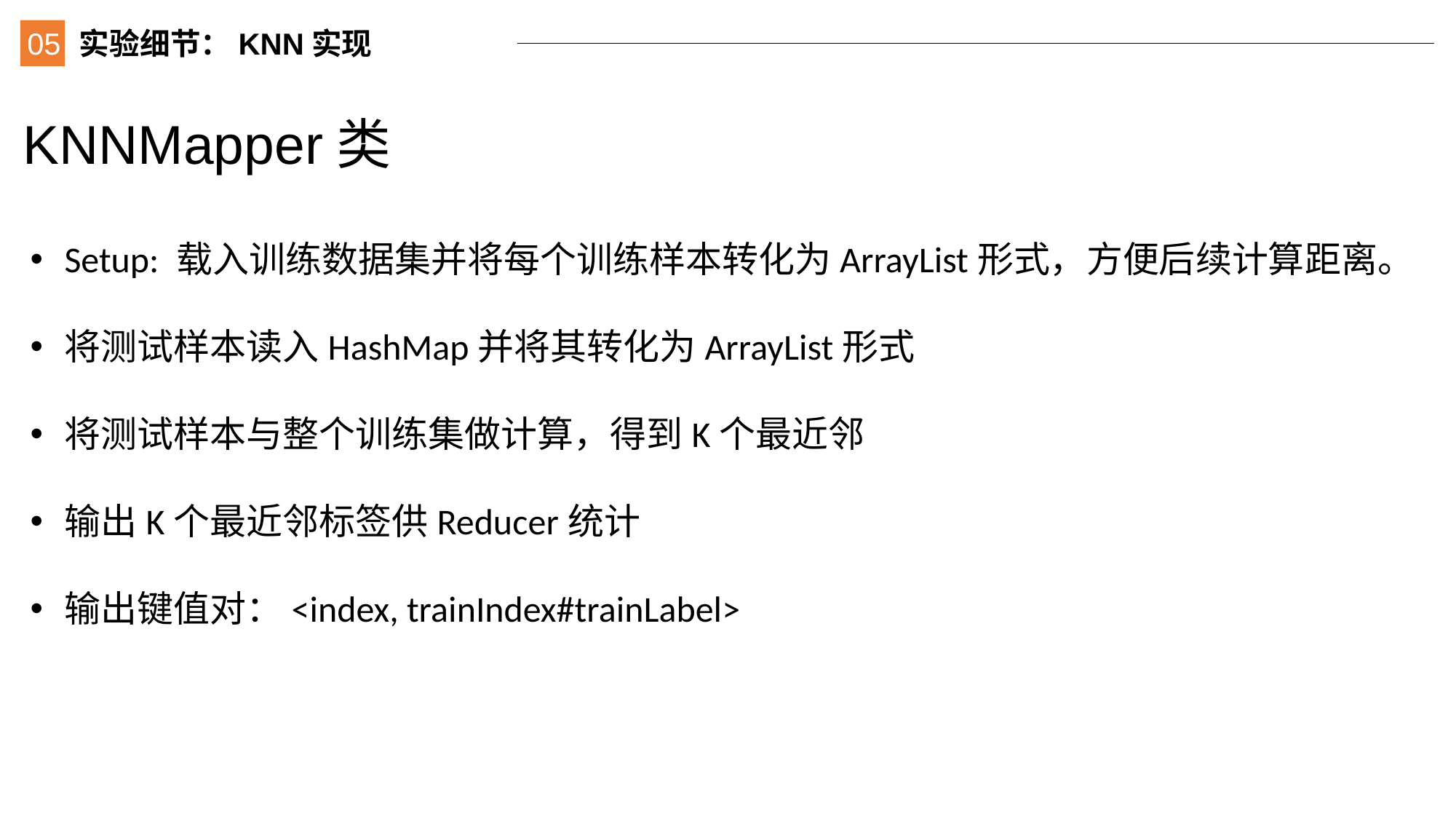

05
实验细节：KNN实现

KNNMapper类

Setup: 载入训练数据集并将每个训练样本转化为ArrayList形式，方便后续计算距离。

将测试样本读入HashMap并将其转化为ArrayList形式

将测试样本与整个训练集做计算，得到K个最近邻

输出K个最近邻标签供Reducer统计

输出键值对：<index, trainIndex#trainLabel>